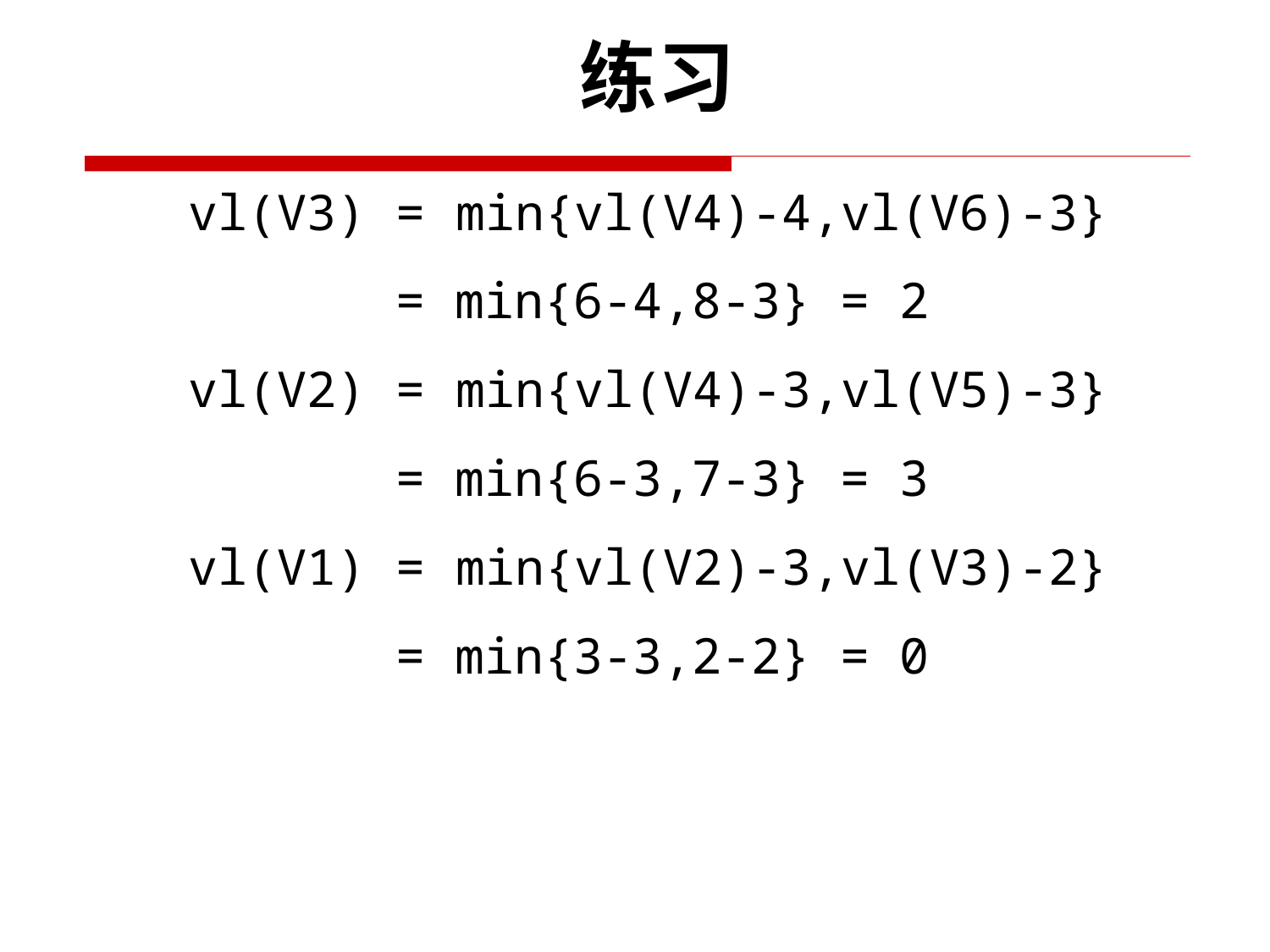

练习
    vl(V3) = min{vl(V4)-4,vl(V6)-3}
           = min{6-4,8-3} = 2
    vl(V2) = min{vl(V4)-3,vl(V5)-3}
           = min{6-3,7-3} = 3
    vl(V1) = min{vl(V2)-3,vl(V3)-2}
           = min{3-3,2-2} = 0